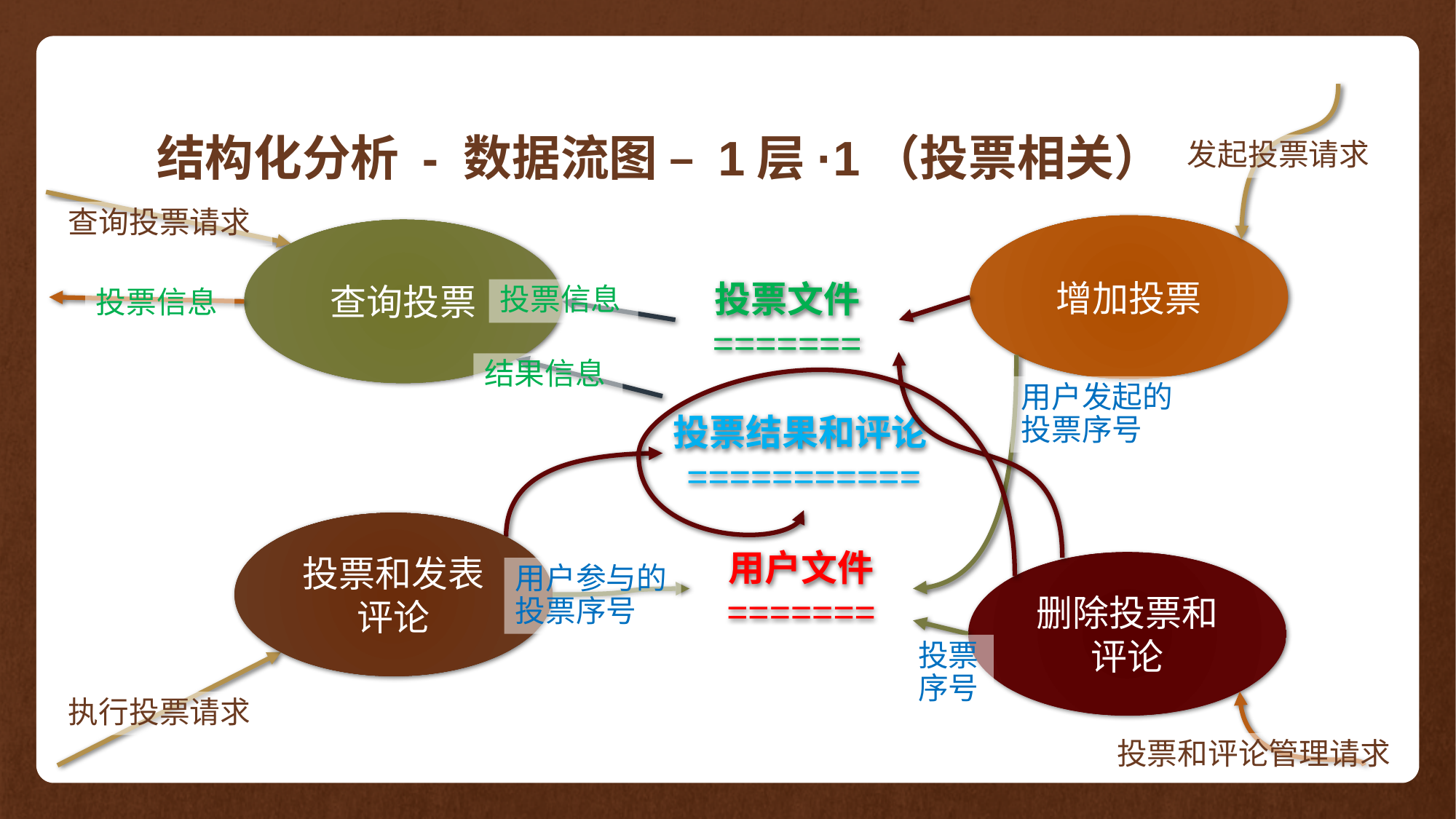

# 结构化分析 - 数据流图 – 1层·1（投票相关）
发起投票请求
查询投票请求
增加投票
查询投票
投票文件
=======
投票信息
投票信息
结果信息
用户发起的
投票序号
投票结果和评论===========
投票和发表评论
用户文件
=======
删除投票和评论
用户参与的
投票序号
投票序号
执行投票请求
投票和评论管理请求